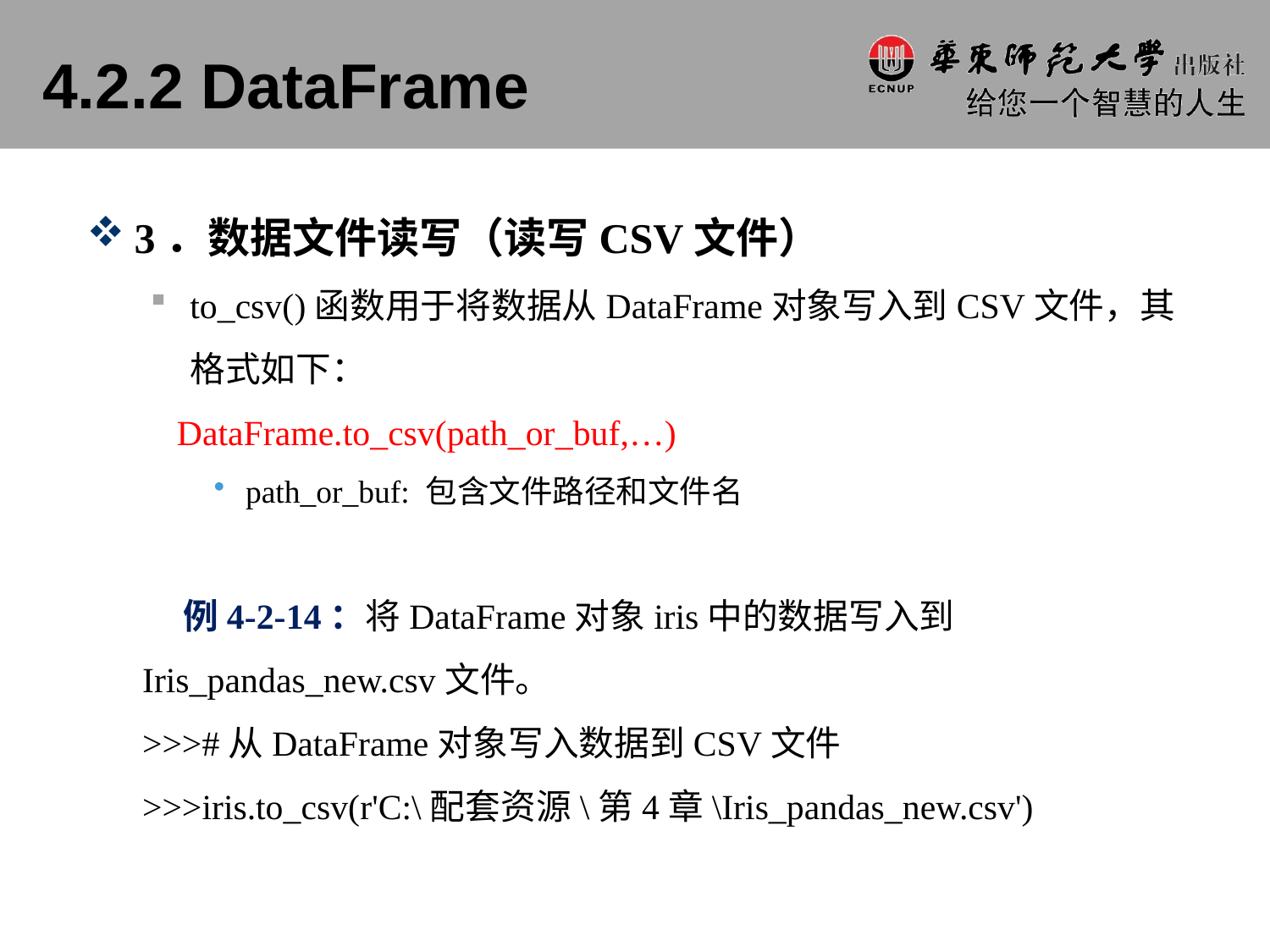

# 4.2.2 DataFrame
3．数据文件读写（读写CSV文件）
to_csv()函数用于将数据从DataFrame对象写入到CSV文件，其格式如下：
   DataFrame.to_csv(path_or_buf,…)
path_or_buf: 包含文件路径和文件名

    例4-2-14：将DataFrame对象iris中的数据写入到Iris_pandas_new.csv文件。
>>>#从DataFrame对象写入数据到CSV文件
>>>iris.to_csv(r'C:\配套资源\第4章\Iris_pandas_new.csv')